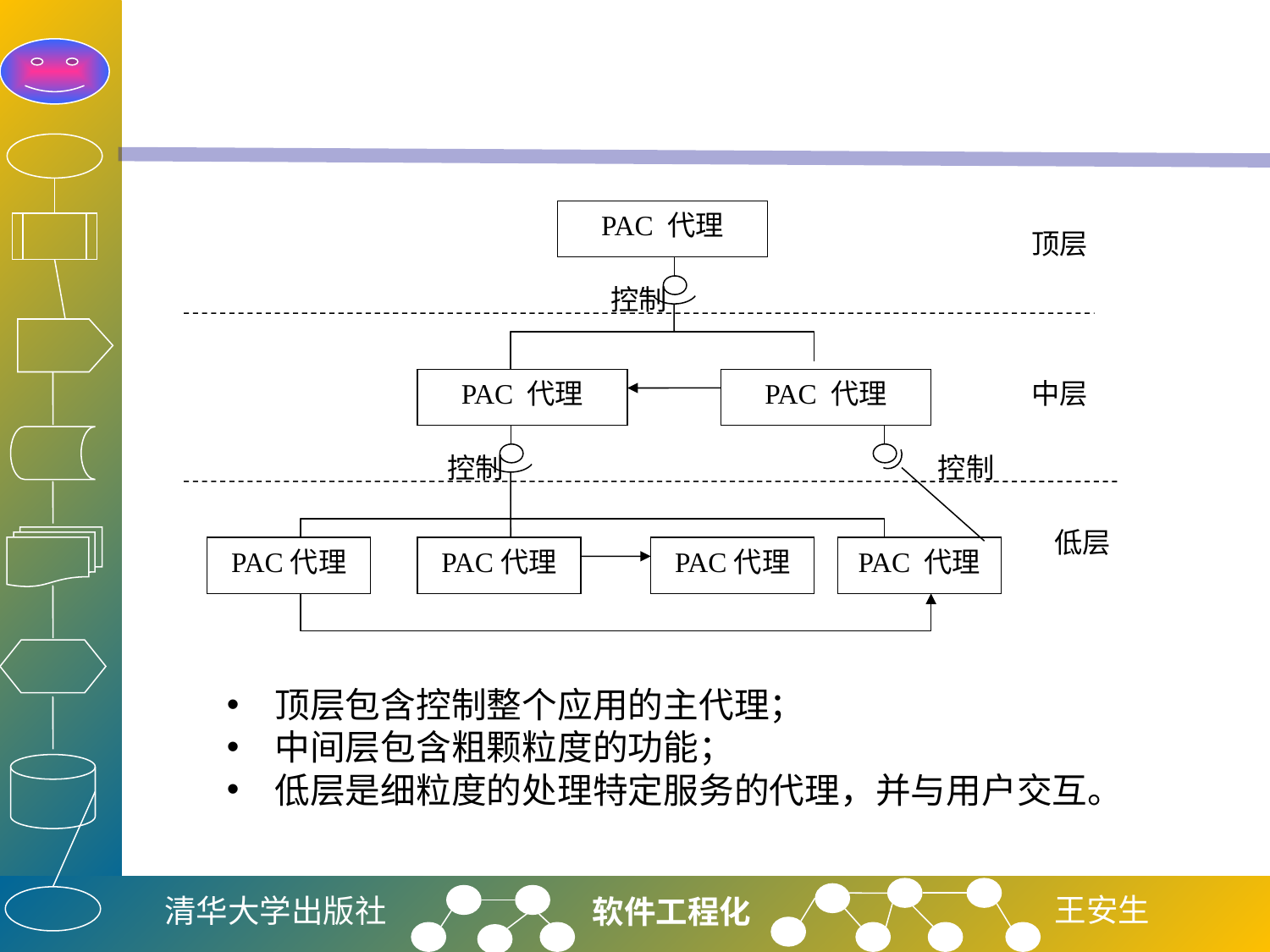

#

PAC 代理
顶层

控制

PAC 代理
PAC 代理
中层

控制

控制

低层
PAC代理
PAC代理
PAC代理
PAC 代理

顶层包含控制整个应用的主代理；
中间层包含粗颗粒度的功能；
低层是细粒度的处理特定服务的代理，并与用户交互。